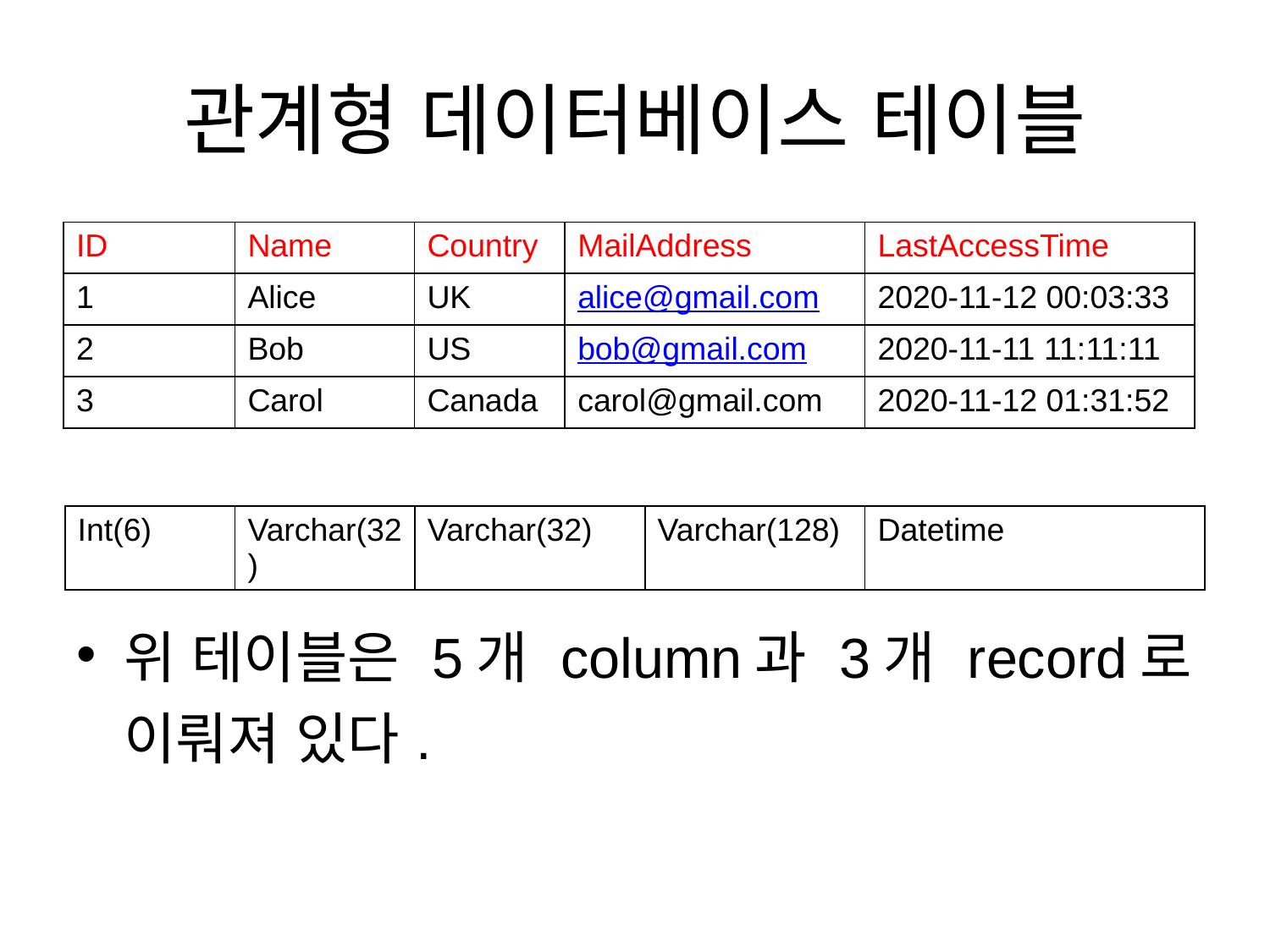

# 관계형 데이터베이스 테이블
| ID | Name | Country | MailAddress | LastAccessTime |
| --- | --- | --- | --- | --- |
| 1 | Alice | UK | alice@gmail.com | 2020-11-12 00:03:33 |
| 2 | Bob | US | bob@gmail.com | 2020-11-11 11:11:11 |
| 3 | Carol | Canada | carol@gmail.com | 2020-11-12 01:31:52 |
| Int(6) | Varchar(32) | Varchar(32) | Varchar(128) | Datetime |
| --- | --- | --- | --- | --- |
위 테이블은 5개 column과 3개 record로 이뤄져 있다.